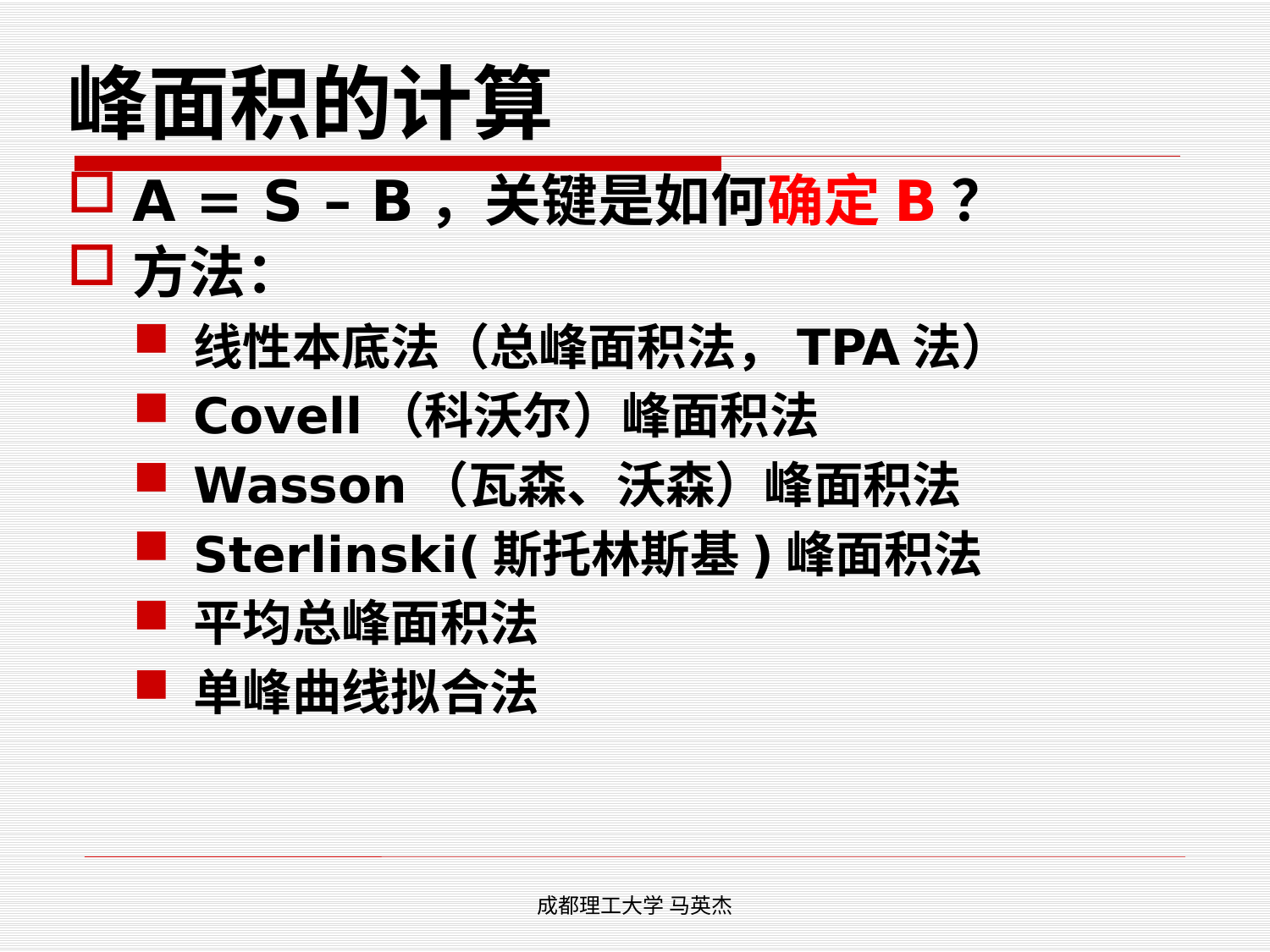

# 峰面积的计算
A = S – B，关键是如何确定B？
方法：
线性本底法（总峰面积法，TPA法）
Covell（科沃尔）峰面积法
Wasson（瓦森、沃森）峰面积法
Sterlinski(斯托林斯基)峰面积法
平均总峰面积法
单峰曲线拟合法
成都理工大学 马英杰